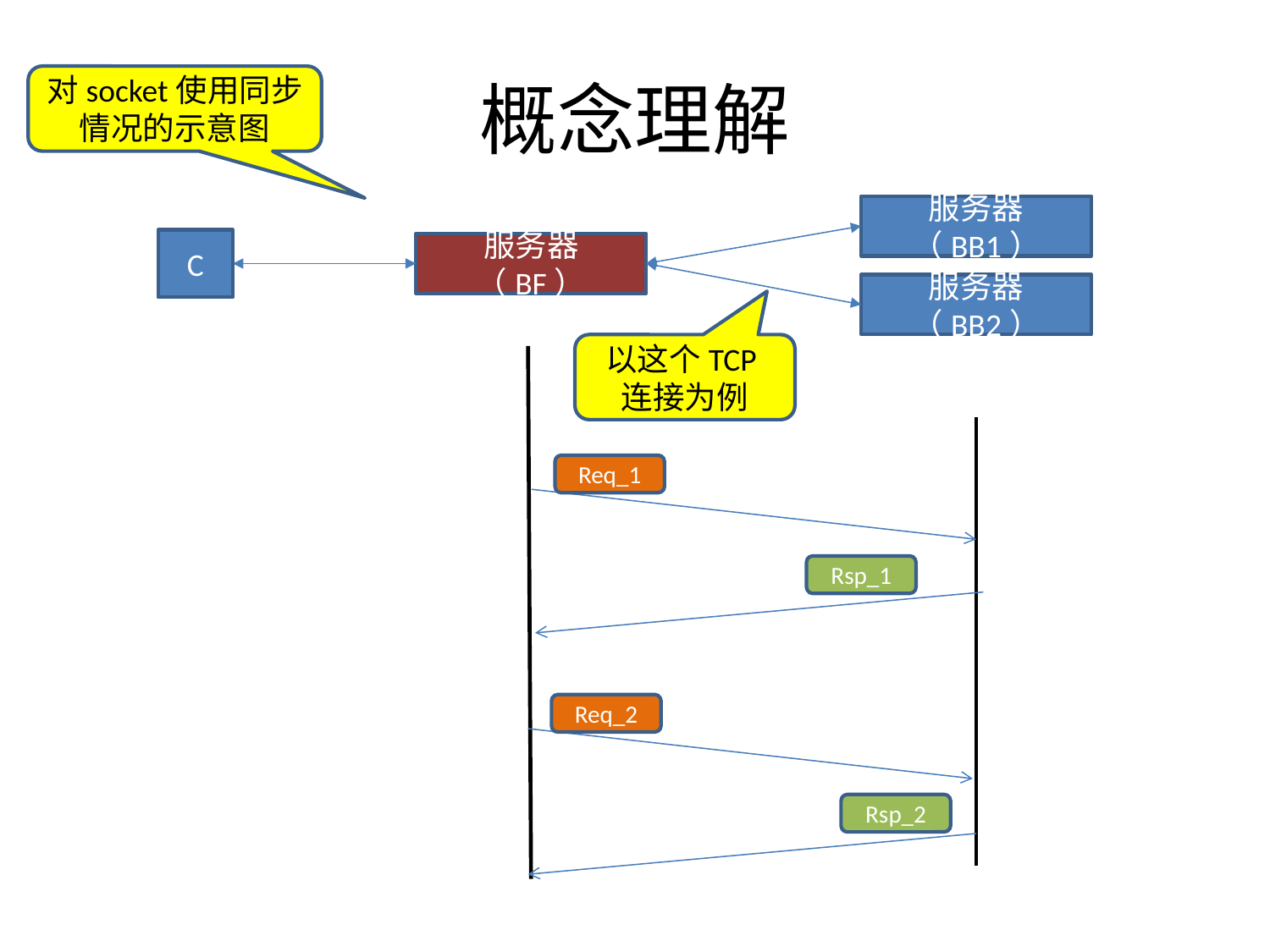

# 概念理解
对socket使用同步情况的示意图
服务器（BB1）
C
服务器（BF）
服务器（BB2）
以这个TCP连接为例
Req_1
Rsp_1
Req_2
Rsp_2